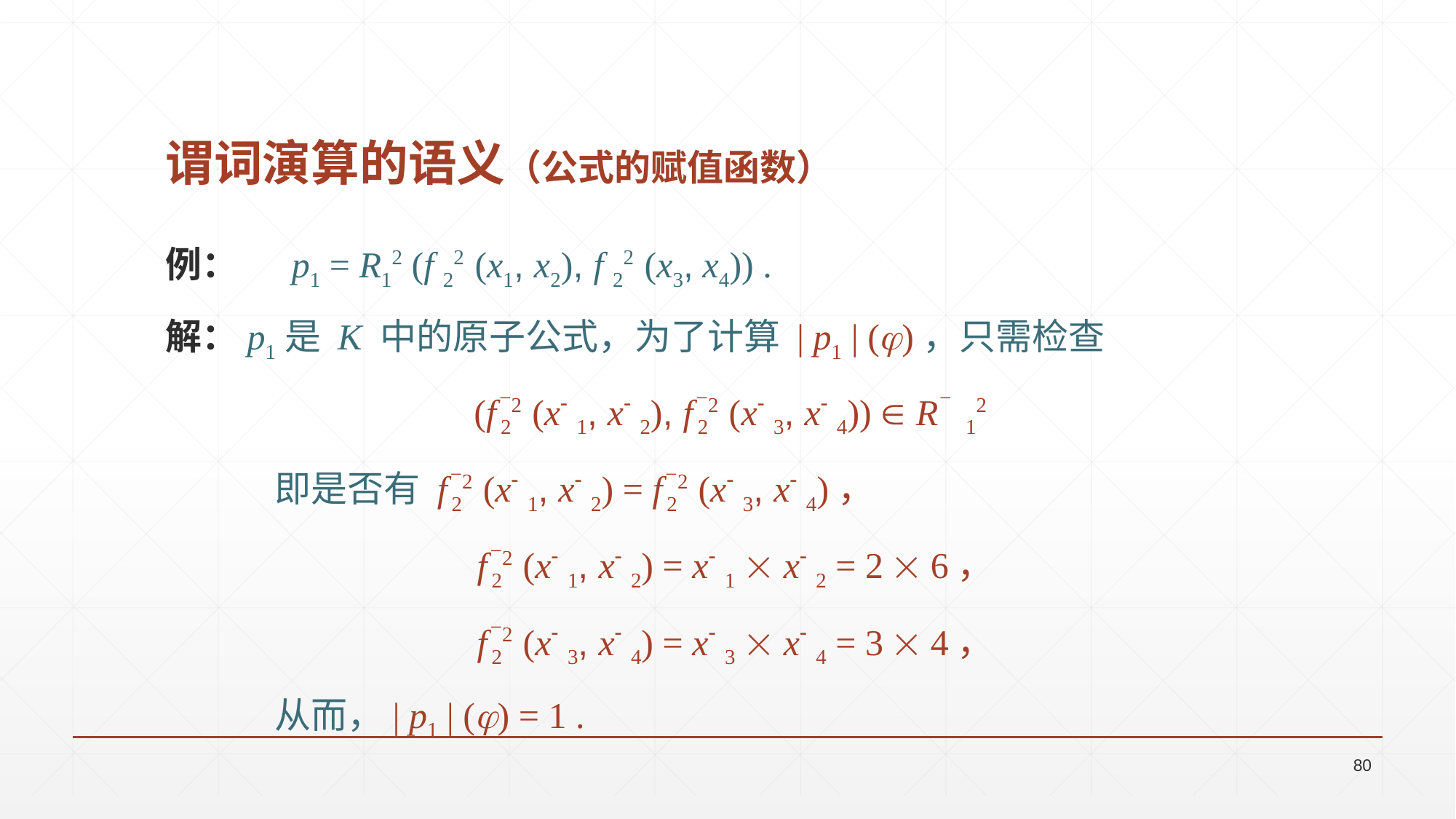

# 谓词演算的语义（公式的赋值函数）
例：	 p1 = R12 (f 22  (x1, x2), f 22  (x3, x4)) .
解：p1是 K 中的原子公式，为了计算 | p1 | (ϕ)，只需检查
(f −     22 (x− 1, x− 2), f −     22 (x− 3, x− 4)) ∈ R−   12
 	即是否有 f −     22 (x− 1, x− 2) = f −     22 (x− 3, x− 4)，
f −     22 (x− 1, x− 2) = x− 1 × x− 2 = 2 × 6，
f −     22 (x− 3, x− 4) = x− 3 × x− 4 = 3 × 4，
	从而，| p1 | (ϕ) = 1 .
80